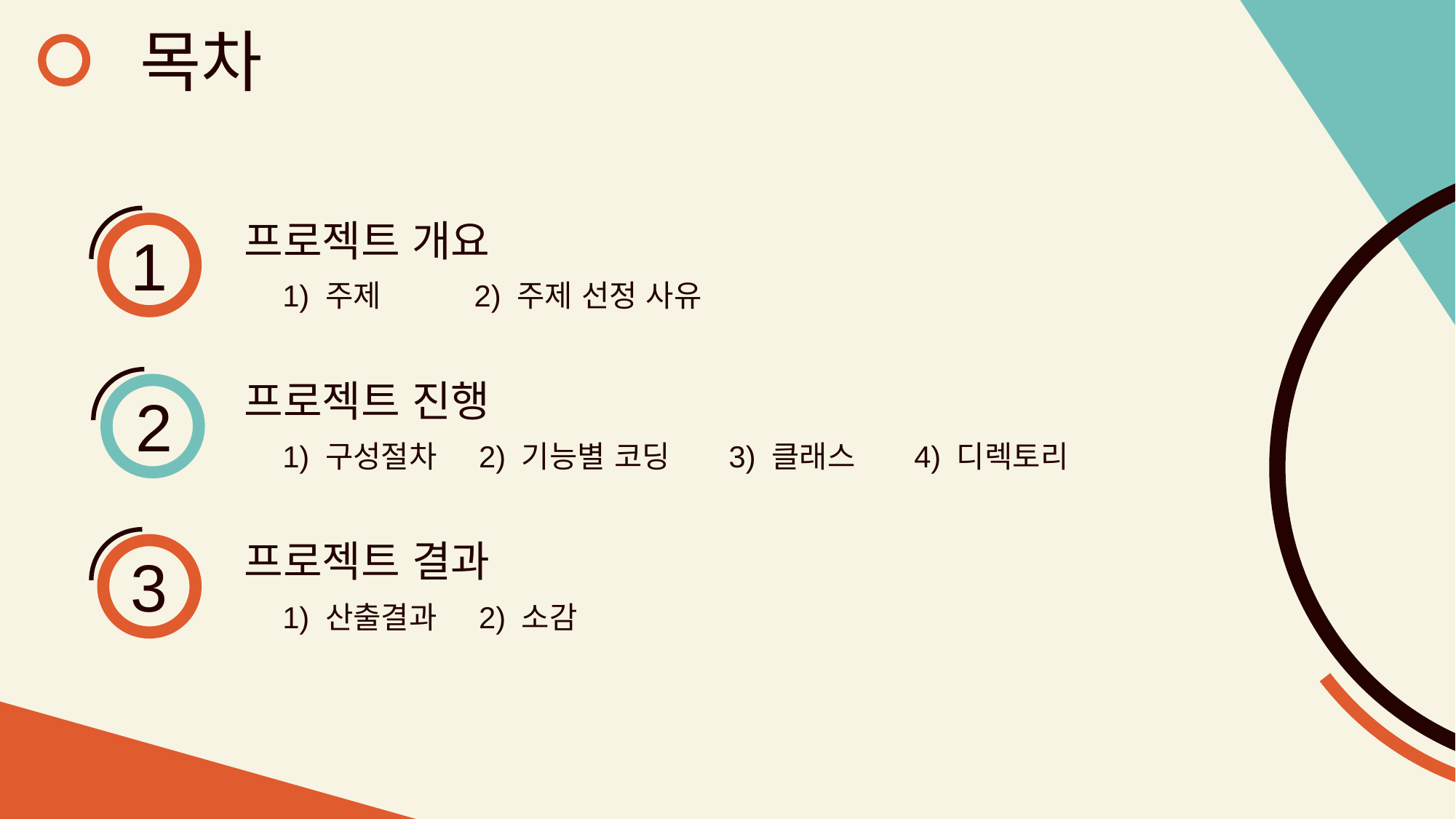

목차

프로젝트 개요

1
1) 주제          2) 주제 선정 사유
프로젝트 진행

2
1) 구성절차    2) 기능별 코딩      3) 클래스      4) 디렉토리
프로젝트 결과

3
1) 산출결과    2) 소감